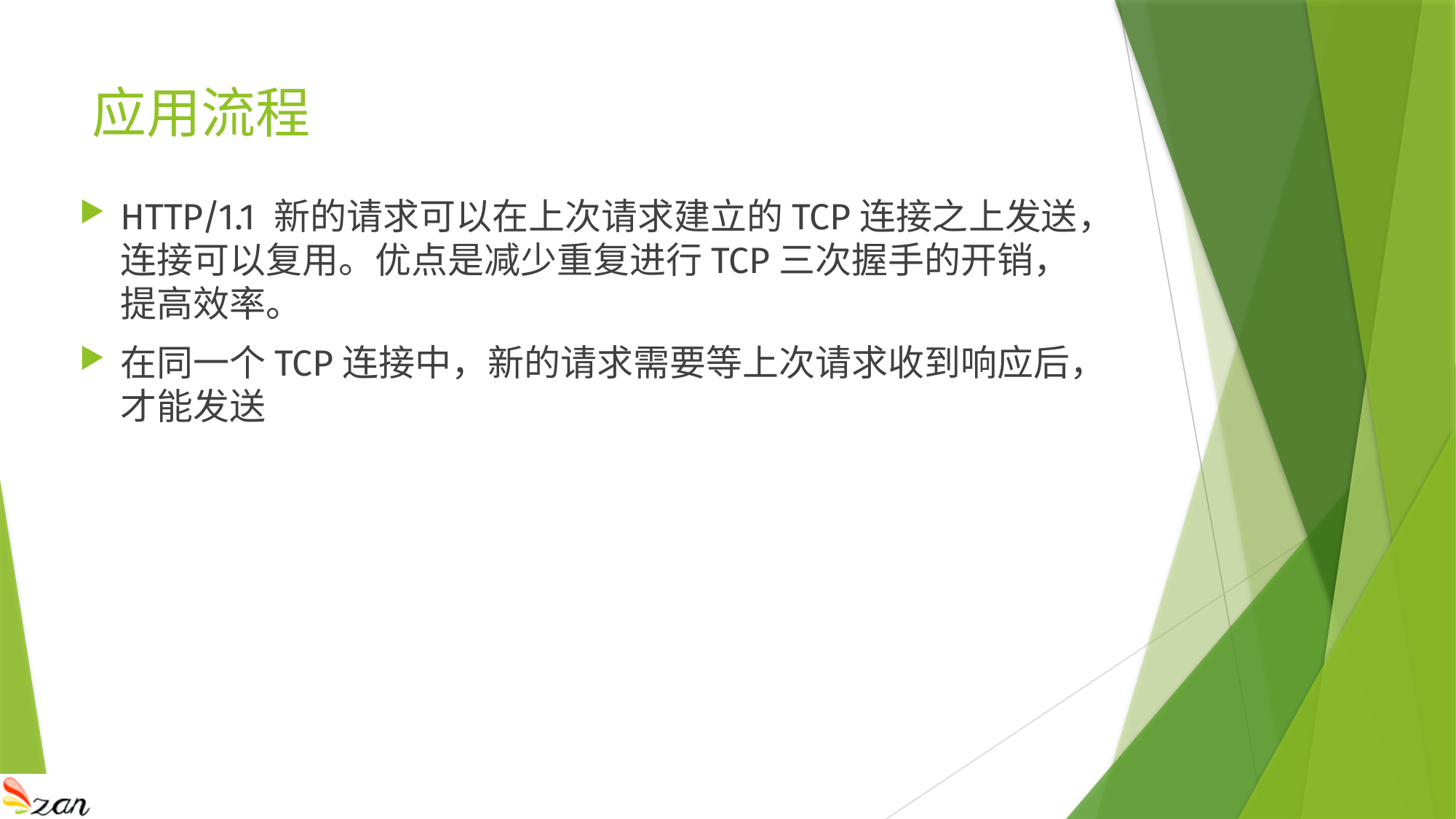

应用流程
HTTP/1.1 新的请求可以在上次请求建立的TCP连接之上发送，连接可以复用。优点是减少重复进行TCP三次握手的开销，提高效率。
在同一个TCP连接中，新的请求需要等上次请求收到响应后，才能发送